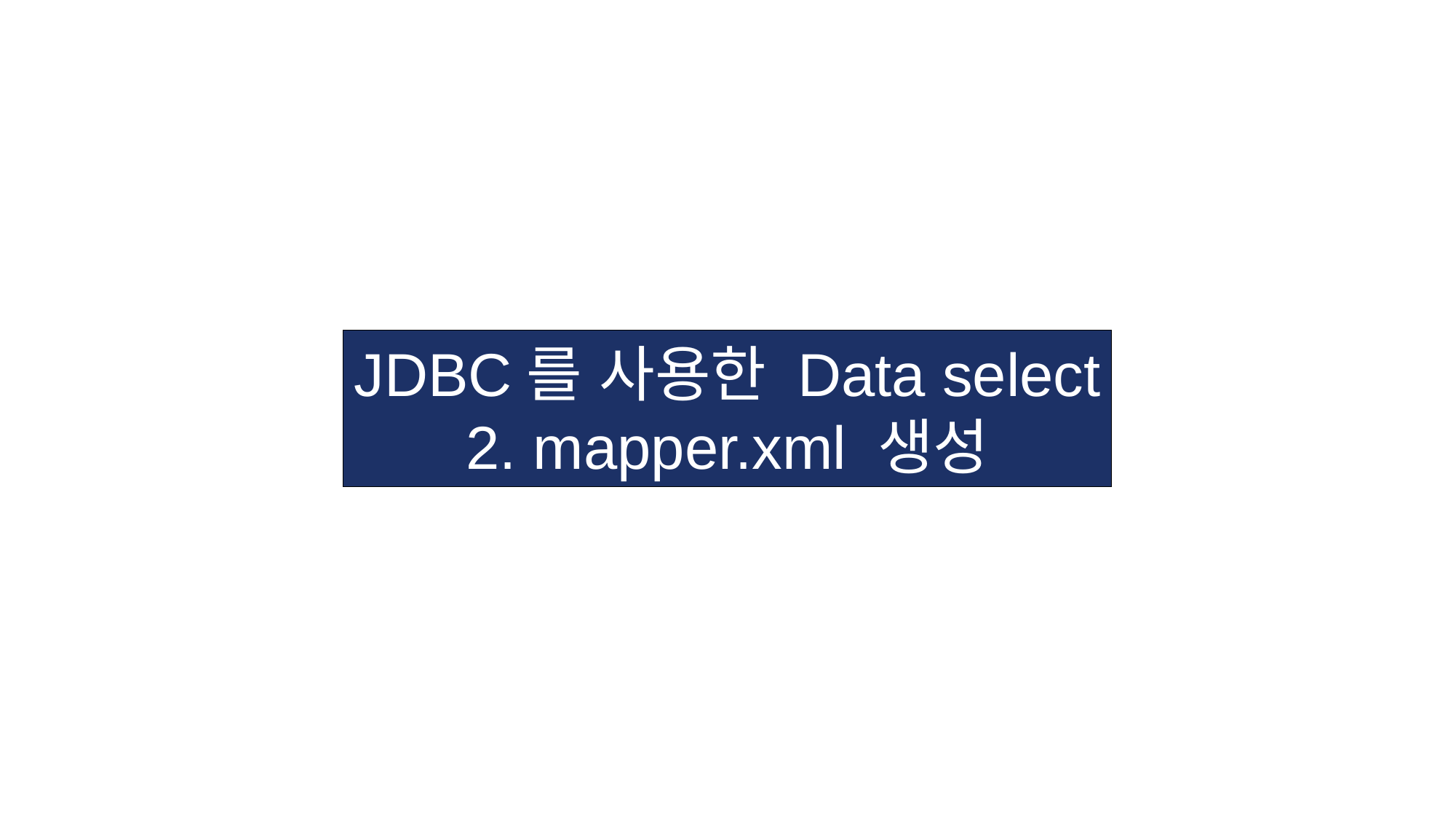

JDBC를 사용한 Data select
2. mapper.xml 생성